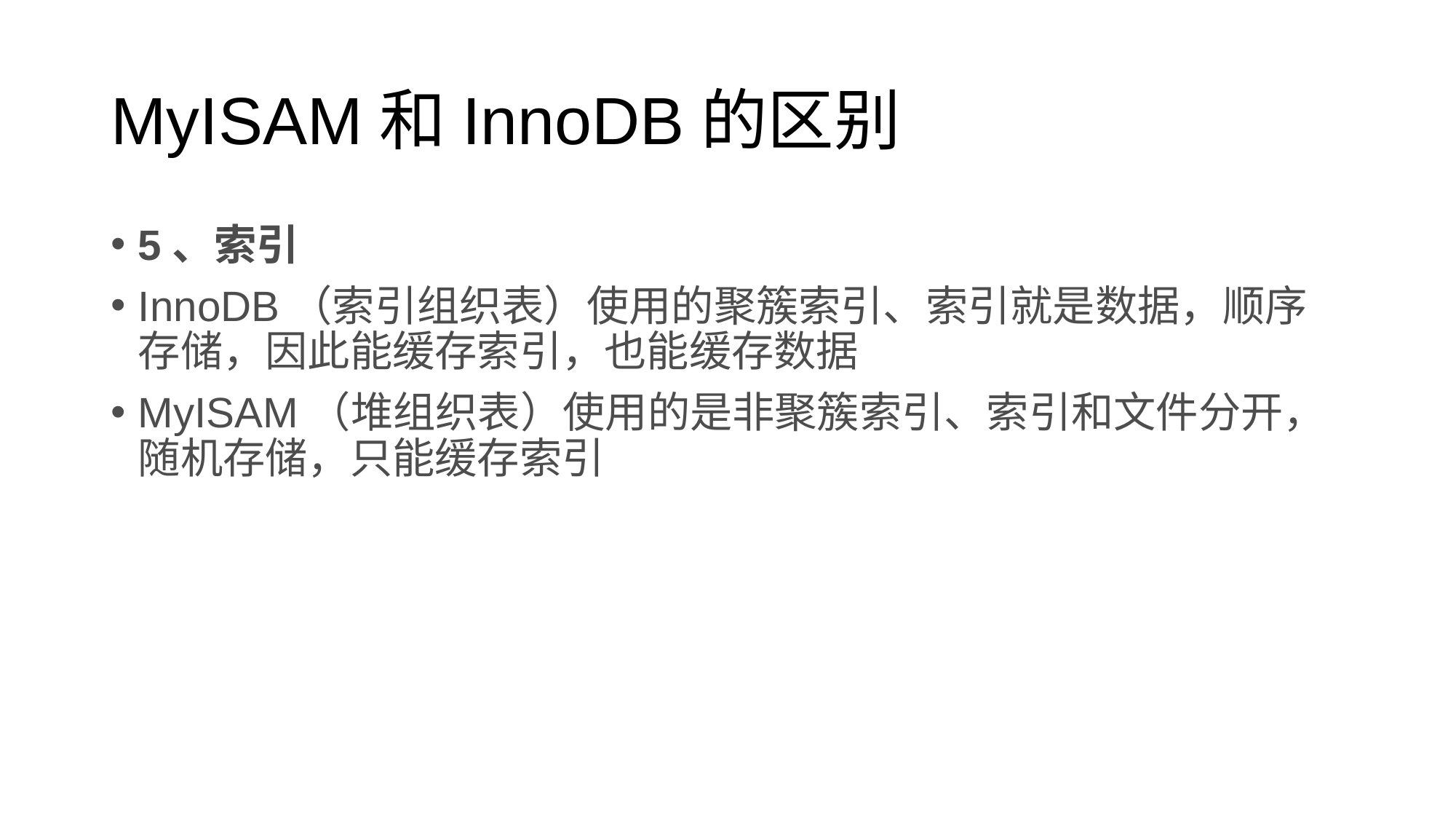

# MyISAM和InnoDB的区别
5、索引
InnoDB（索引组织表）使用的聚簇索引、索引就是数据，顺序存储，因此能缓存索引，也能缓存数据
MyISAM（堆组织表）使用的是非聚簇索引、索引和文件分开，随机存储，只能缓存索引